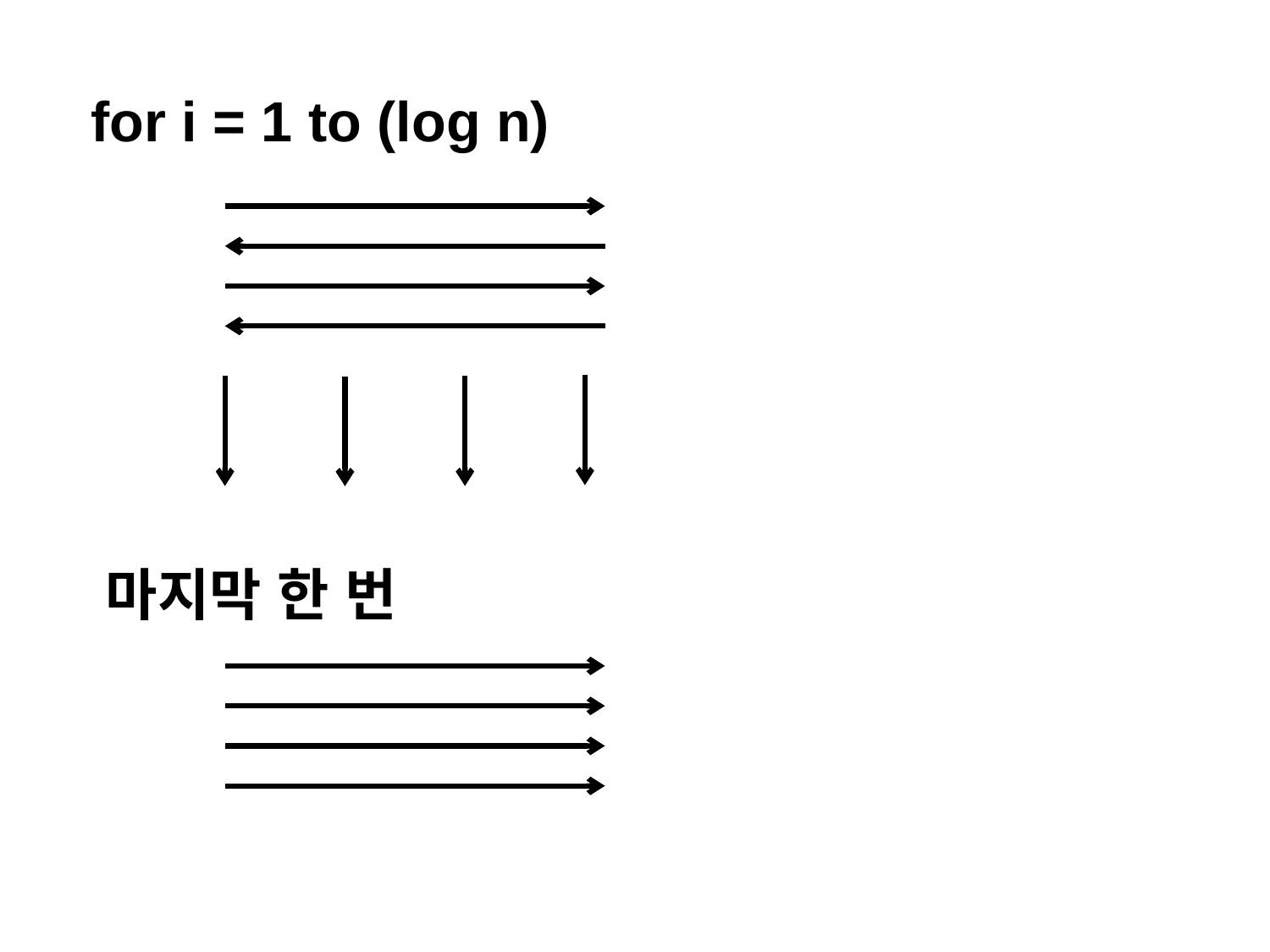

for i = 1 to (log n)

     마지막 한 번